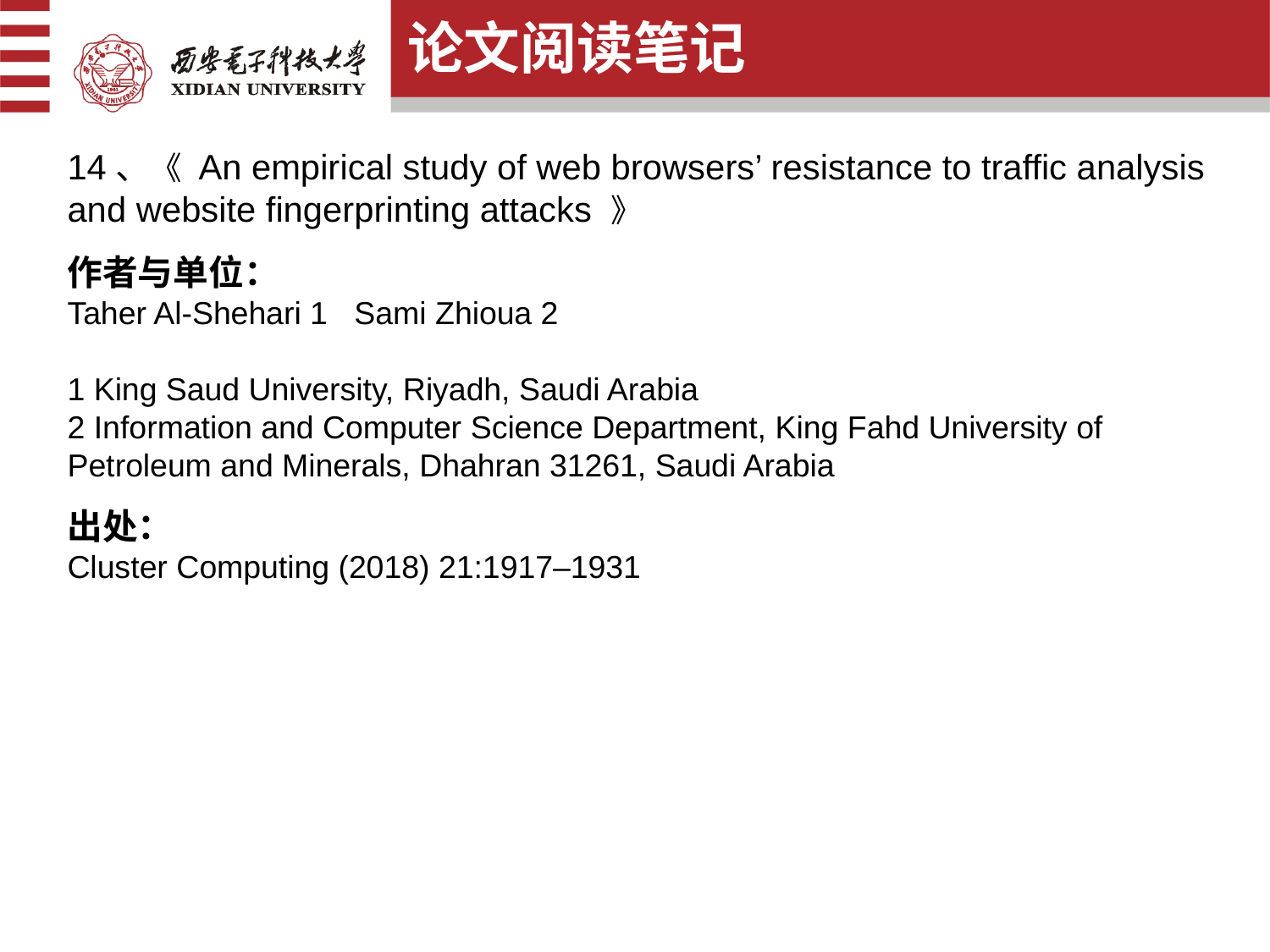

论文阅读笔记
14、《 An empirical study of web browsers’ resistance to traffic analysis
and website fingerprinting attacks 》
作者与单位：
Taher Al-Shehari 1   Sami Zhioua 2

1 King Saud University, Riyadh, Saudi Arabia
2 Information and Computer Science Department, King Fahd University of Petroleum and Minerals, Dhahran 31261, Saudi Arabia
出处：
Cluster Computing (2018) 21:1917–1931